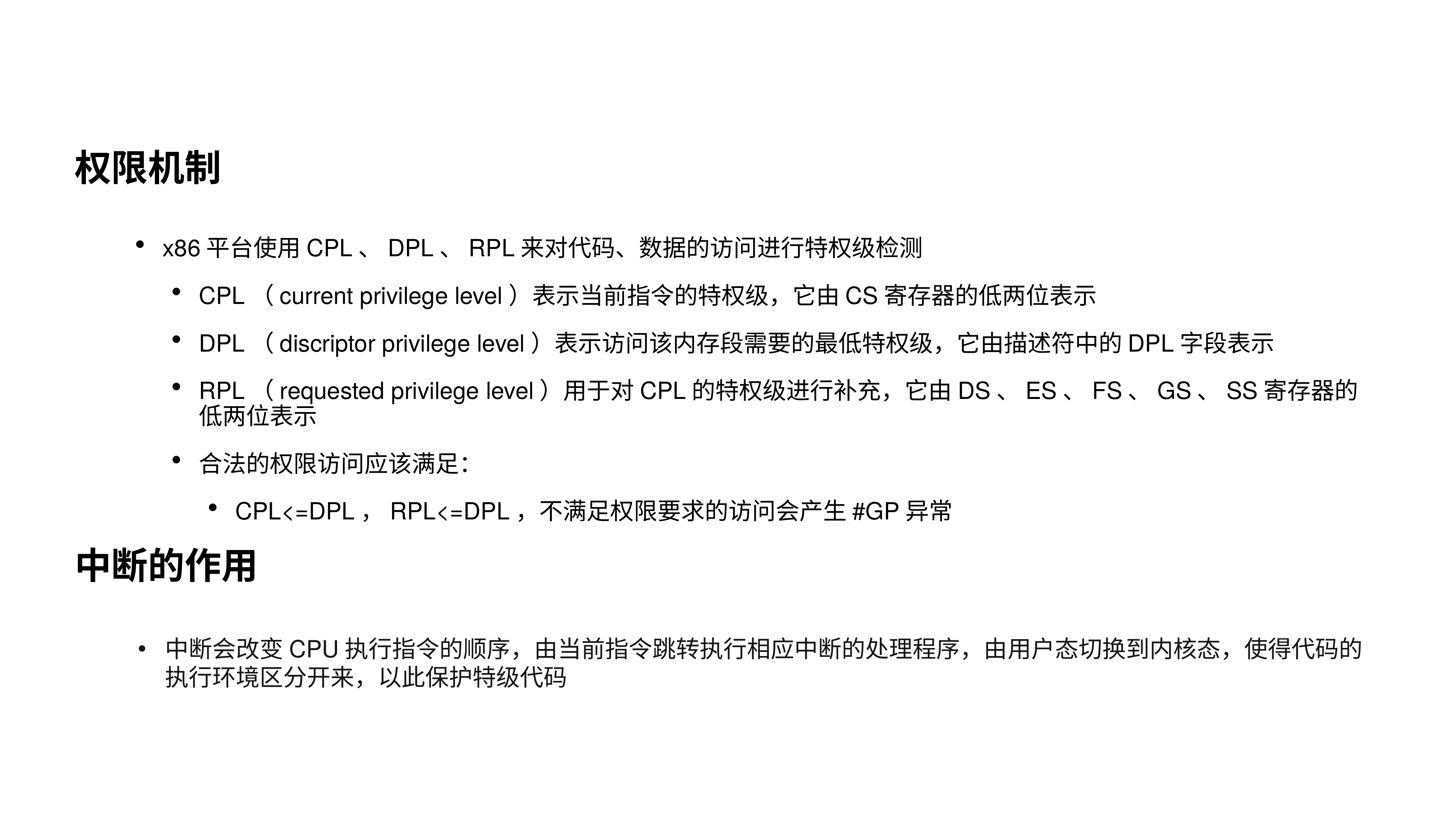

#
权限机制

x86平台使用CPL、DPL、RPL来对代码、数据的访问进行特权级检测
CPL（current privilege level）表示当前指令的特权级，它由CS寄存器的低两位表示
DPL（discriptor privilege level）表示访问该内存段需要的最低特权级，它由描述符中的DPL字段表示
RPL（requested privilege level）用于对CPL的特权级进行补充，它由DS、ES、FS、GS、SS寄存器的低两位表示
合法的权限访问应该满足：
CPL<=DPL，RPL<=DPL，不满足权限要求的访问会产生#GP异常
中断的作用

中断会改变CPU执行指令的顺序，由当前指令跳转执行相应中断的处理程序，由用户态切换到内核态，使得代码的执行环境区分开来，以此保护特级代码